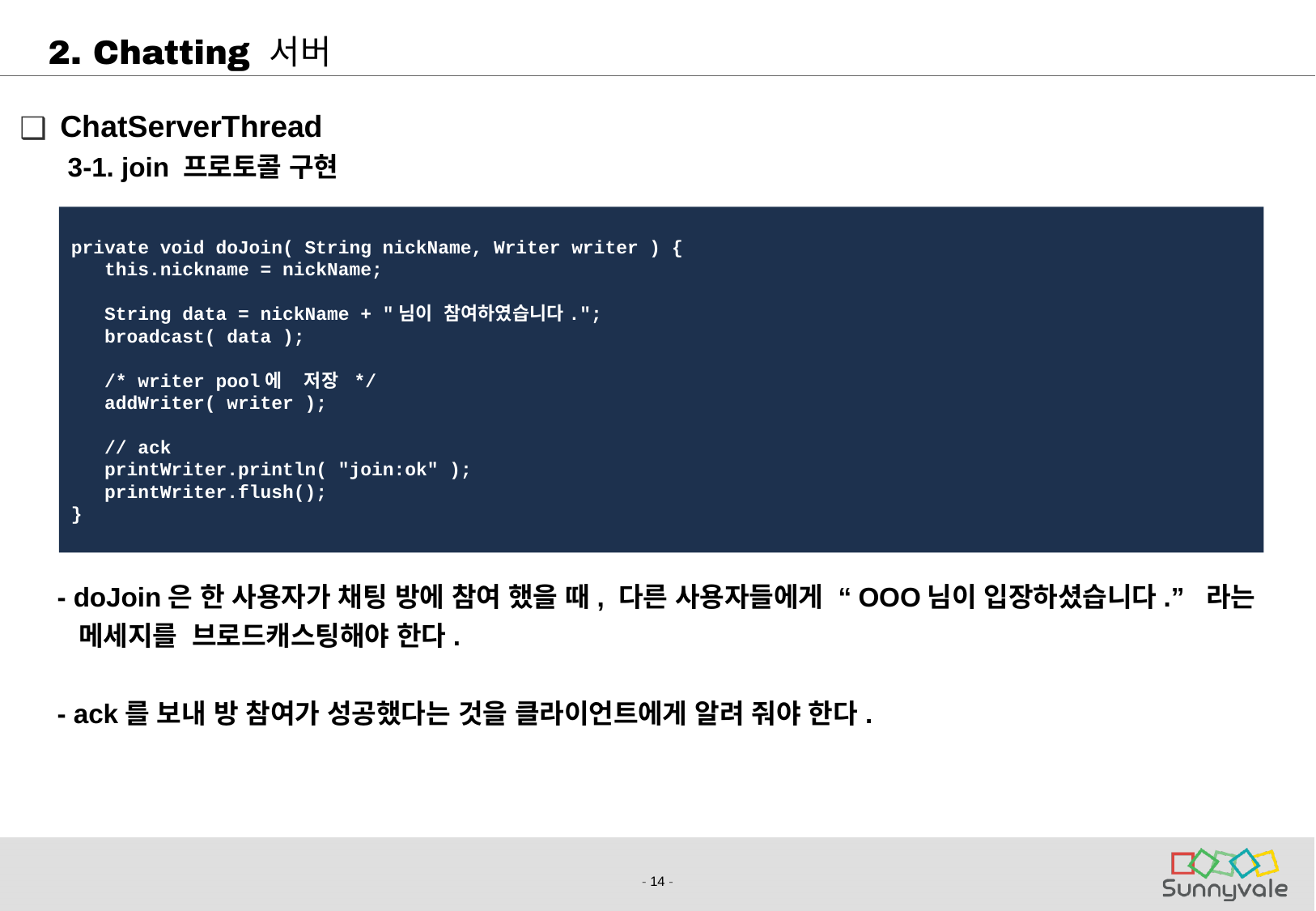

# 2. Chatting 서버
ChatServerThread
	 3-1. join 프로토콜 구현

     - doJoin은 한 사용자가 채팅 방에 참여 했을 때, 다른 사용자들에게  “OOO님이 입장하셨습니다.”  라는
       메세지를  브로드캐스팅해야 한다.

     - ack를 보내 방 참여가 성공했다는 것을 클라이언트에게 알려 줘야 한다.

private void doJoin( String nickName, Writer writer ) {
   this.nickname = nickName;

   String data = nickName + "님이 참여하였습니다.";
   broadcast( data );

   /* writer pool에  저장 */
   addWriter( writer );

   // ack
   printWriter.println( "join:ok" );
   printWriter.flush();
}